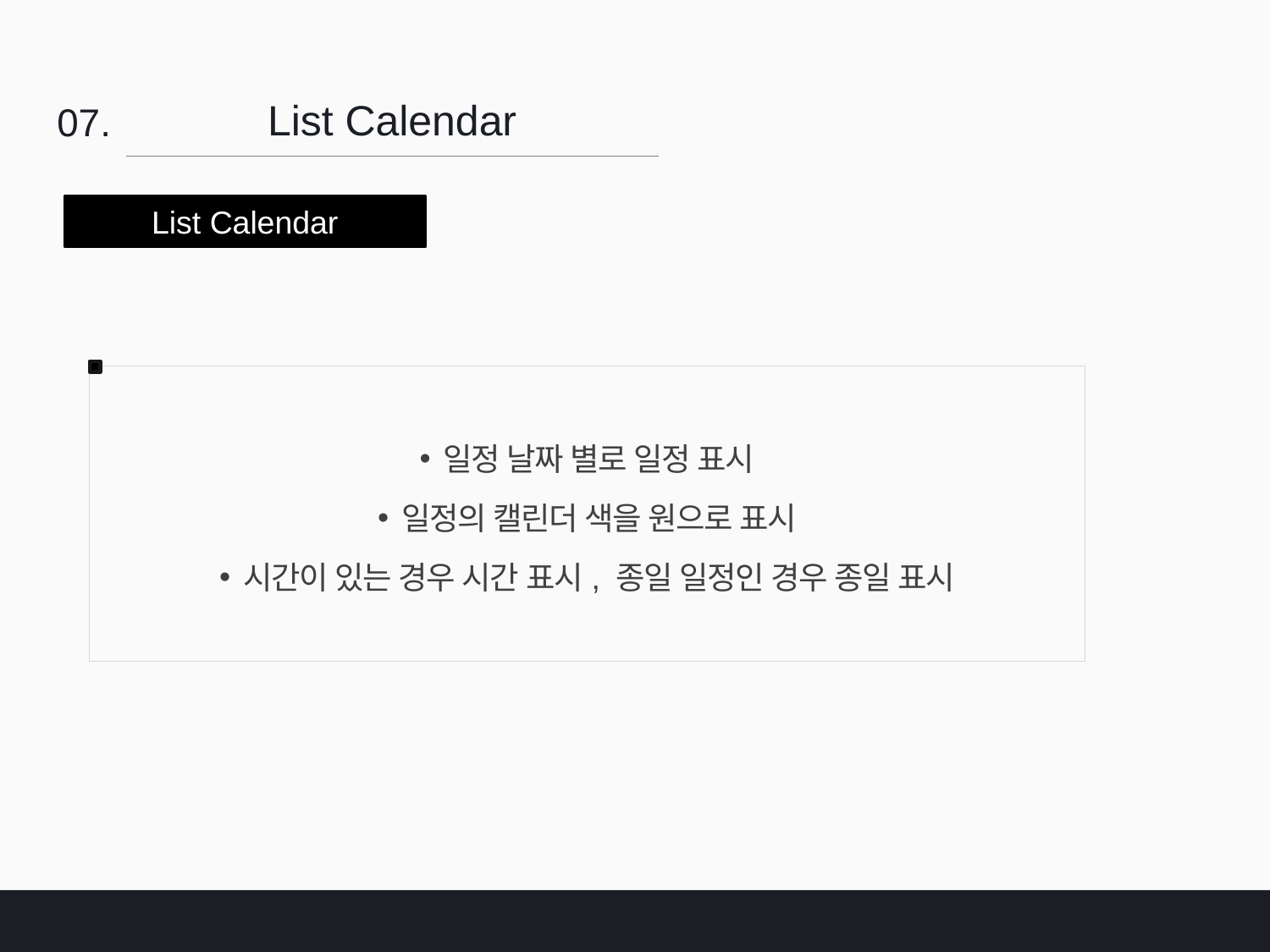

List Calendar
07.
List Calendar

일정 날짜 별로 일정 표시
일정의 캘린더 색을 원으로 표시
시간이 있는 경우 시간 표시, 종일 일정인 경우 종일 표시